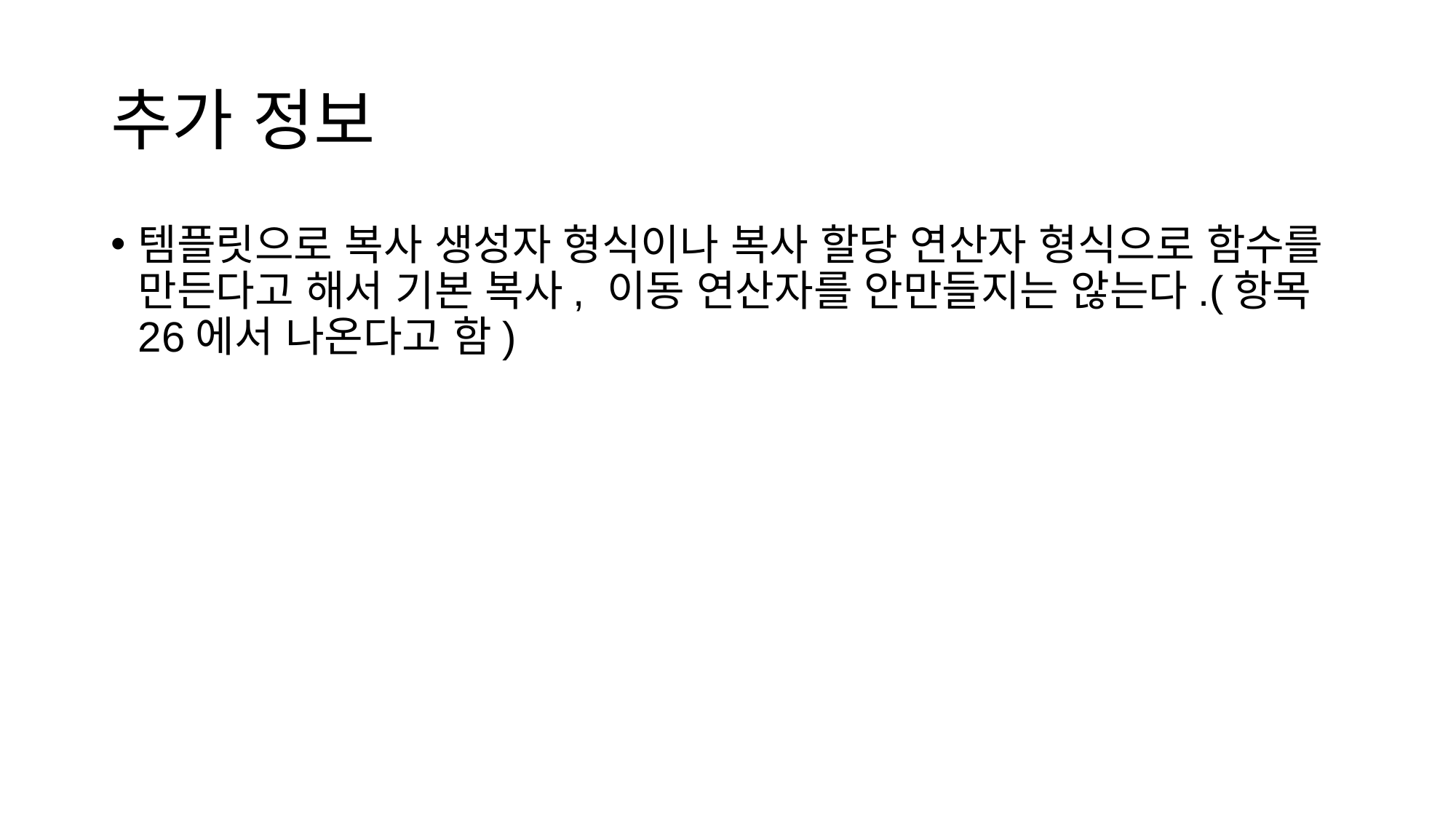

# 추가 정보
템플릿으로 복사 생성자 형식이나 복사 할당 연산자 형식으로 함수를 만든다고 해서 기본 복사, 이동 연산자를 안만들지는 않는다.(항목 26에서 나온다고 함)